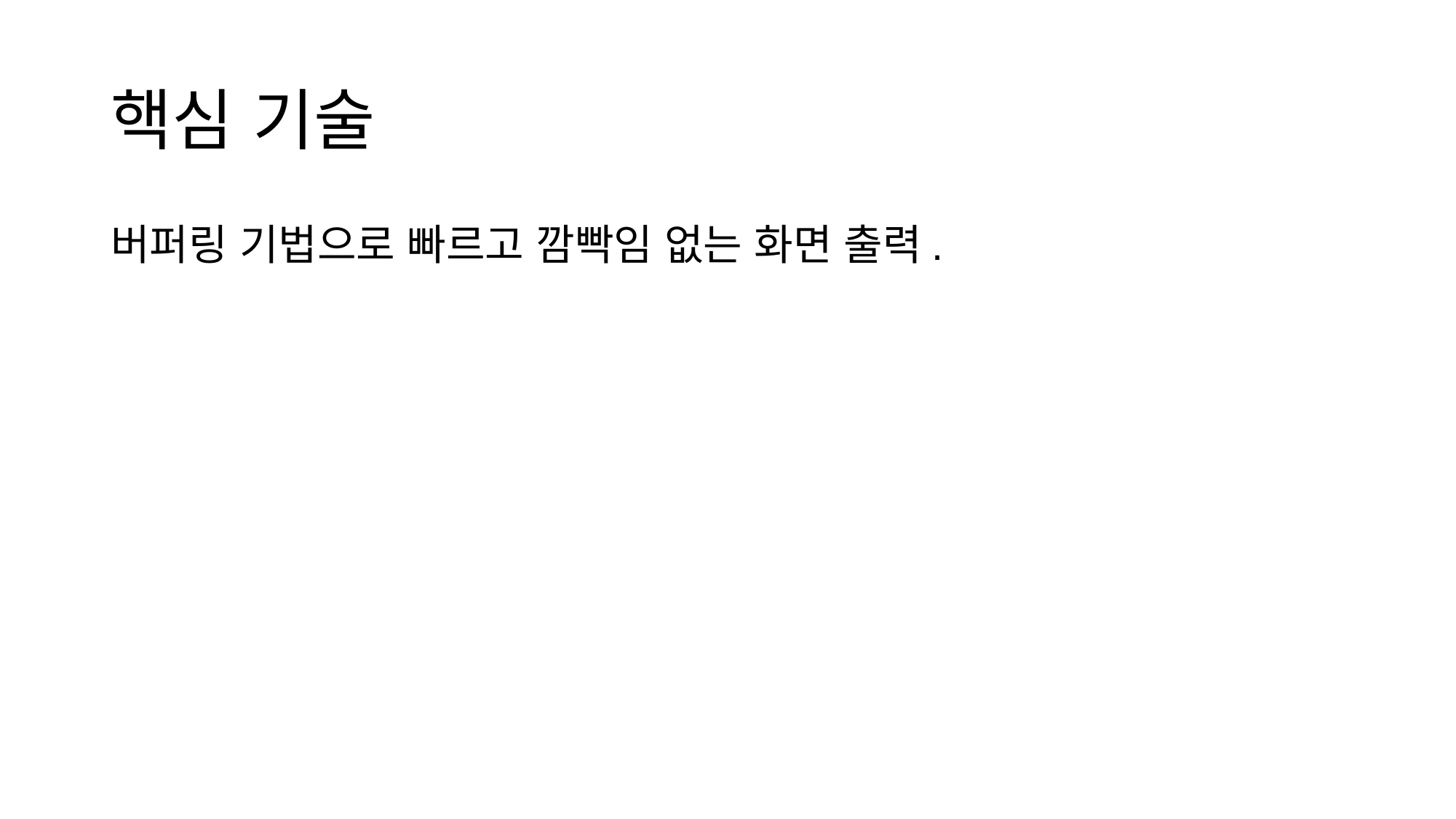

# 핵심 기술
버퍼링 기법으로 빠르고 깜빡임 없는 화면 출력.